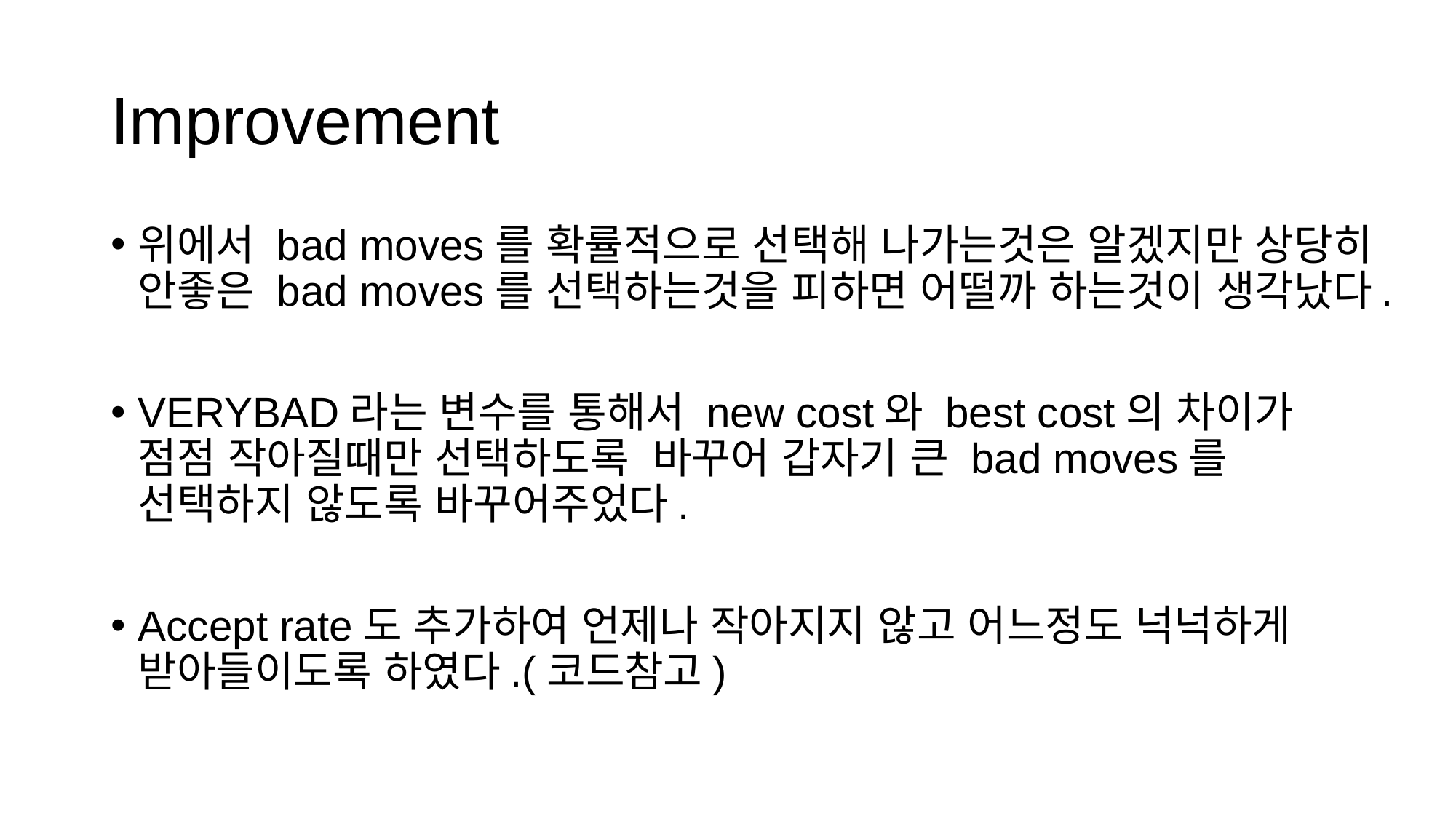

# Improvement
위에서 bad moves를 확률적으로 선택해 나가는것은 알겠지만 상당히 안좋은 bad moves를 선택하는것을 피하면 어떨까 하는것이 생각났다.

VERYBAD라는 변수를 통해서 new cost와 best cost의 차이가 점점 작아질때만 선택하도록  바꾸어 갑자기 큰 bad moves를 선택하지 않도록 바꾸어주었다.

Accept rate도 추가하여 언제나 작아지지 않고 어느정도 넉넉하게 받아들이도록 하였다.(코드참고)